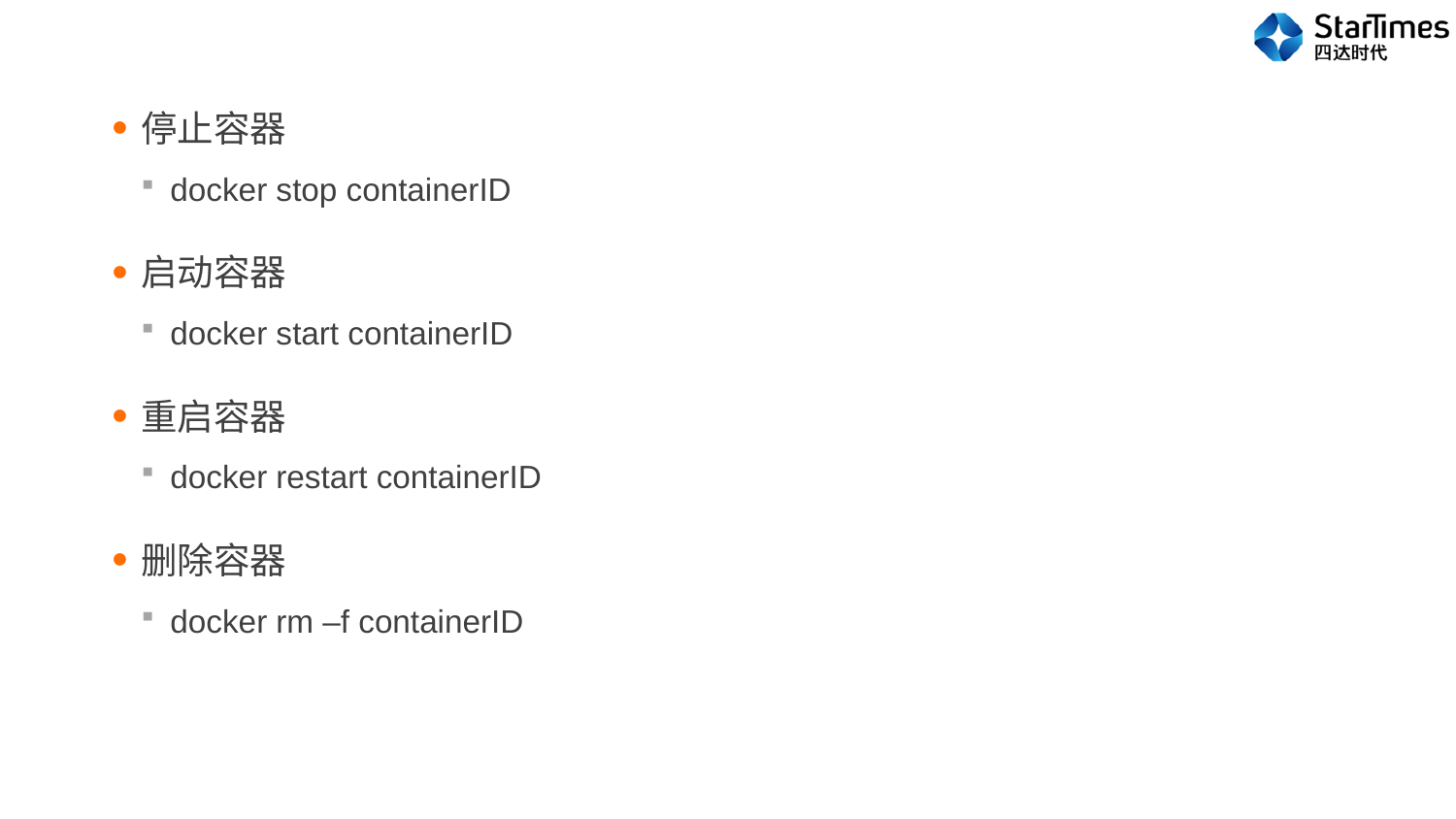

停止容器
docker stop containerID
启动容器
docker start containerID
重启容器
docker restart containerID
删除容器
docker rm –f containerID

13